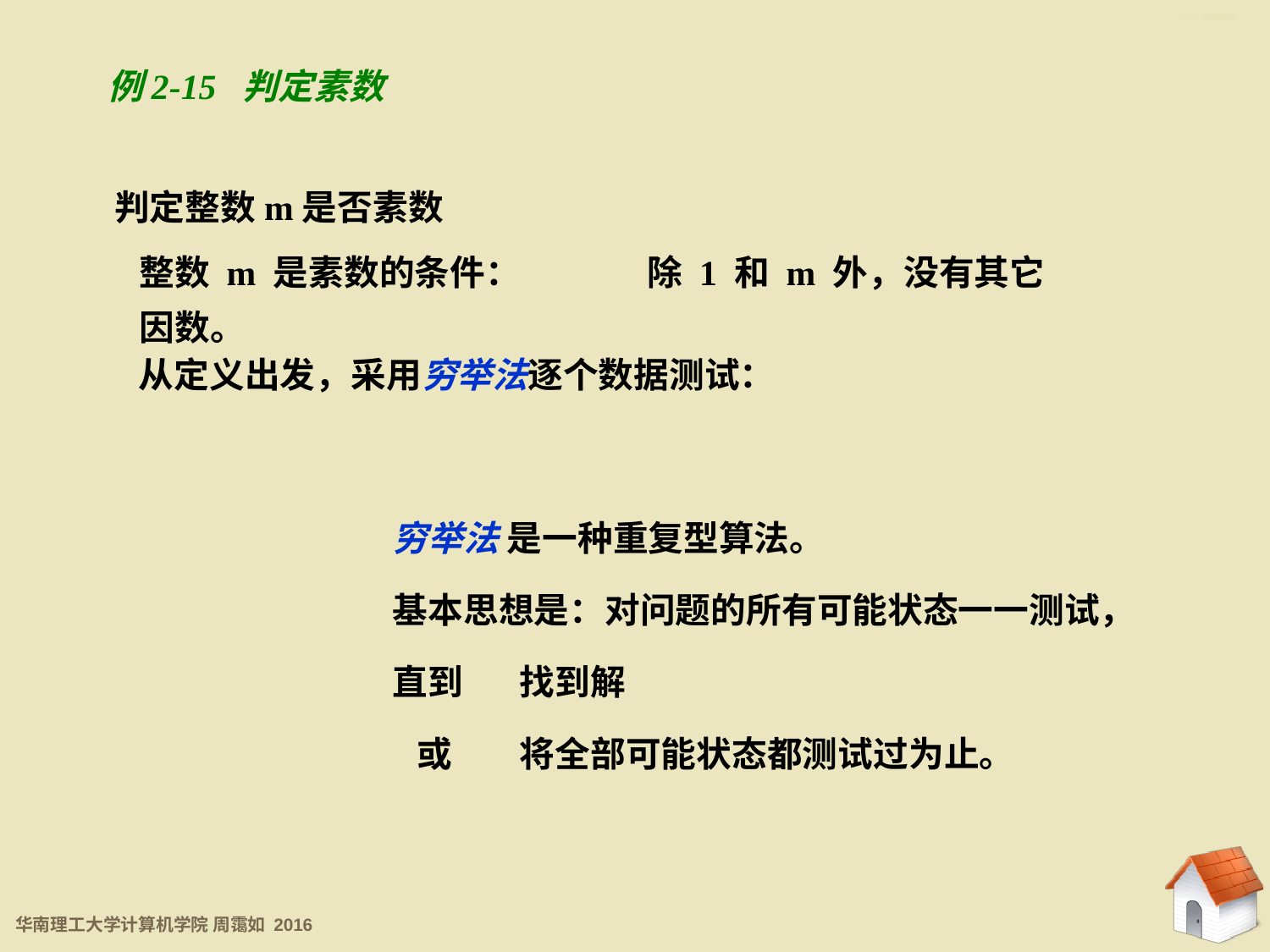

2.2.4  循环的嵌套
例2-15  判定素数
判定整数m是否素数
整数 m 是素数的条件：	除 1 和 m 外，没有其它因数。
从定义出发，采用穷举法逐个数据测试：
穷举法 是一种重复型算法。
基本思想是：对问题的所有可能状态一一测试，
直到	找到解
  或	将全部可能状态都测试过为止。